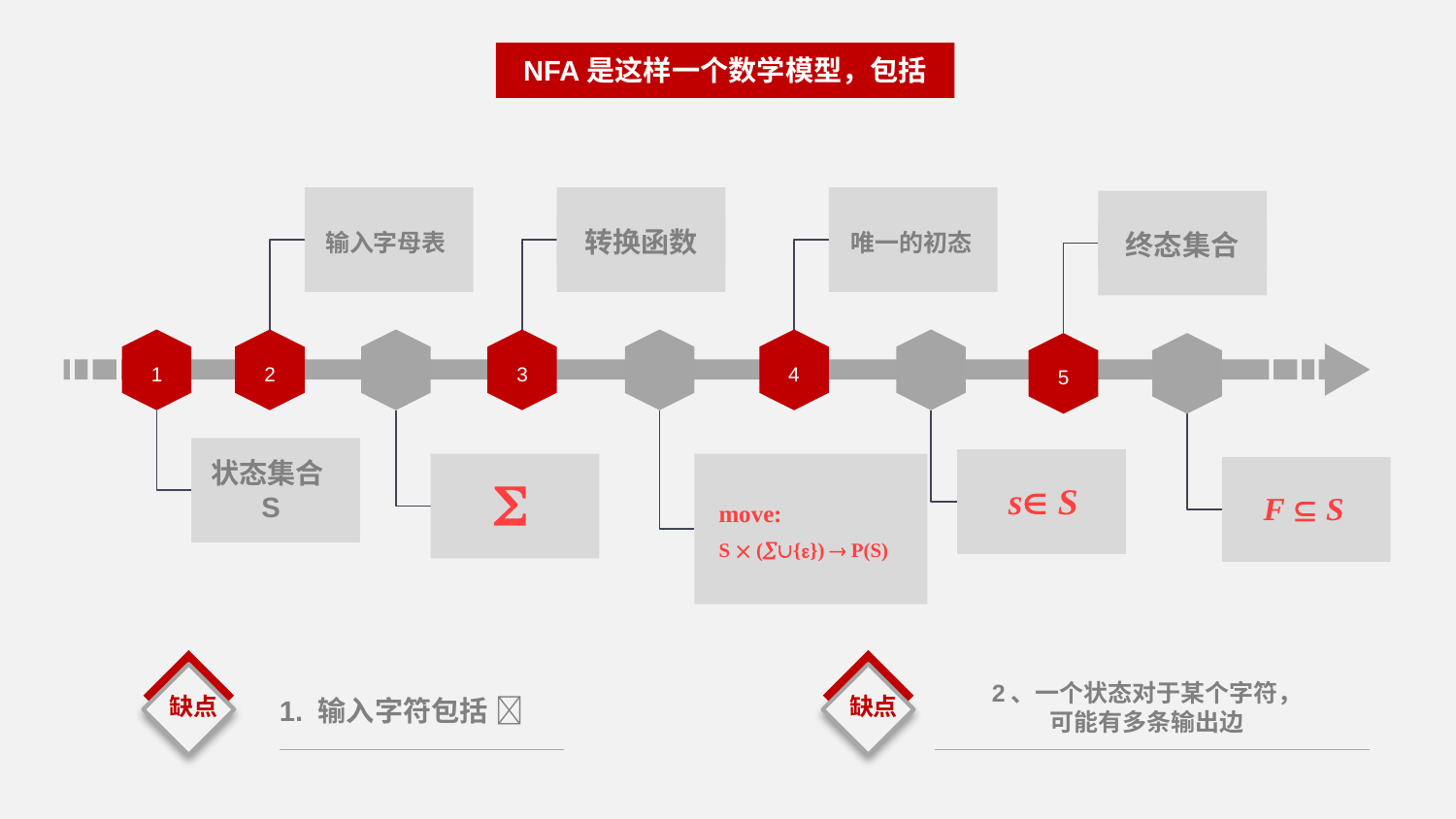

NFA是这样一个数学模型，包括

输入字母表

唯一的初态

转换函数

终态集合

1

2

3

4

5

状态集合S

s∈ S

move:
S × (∑∪{ε}) → P(S)

Σ

F ⊆ S

缺点

缺点
2、一个状态对于某个字符，
可能有多条输出边
1. 输入字符包括 ε